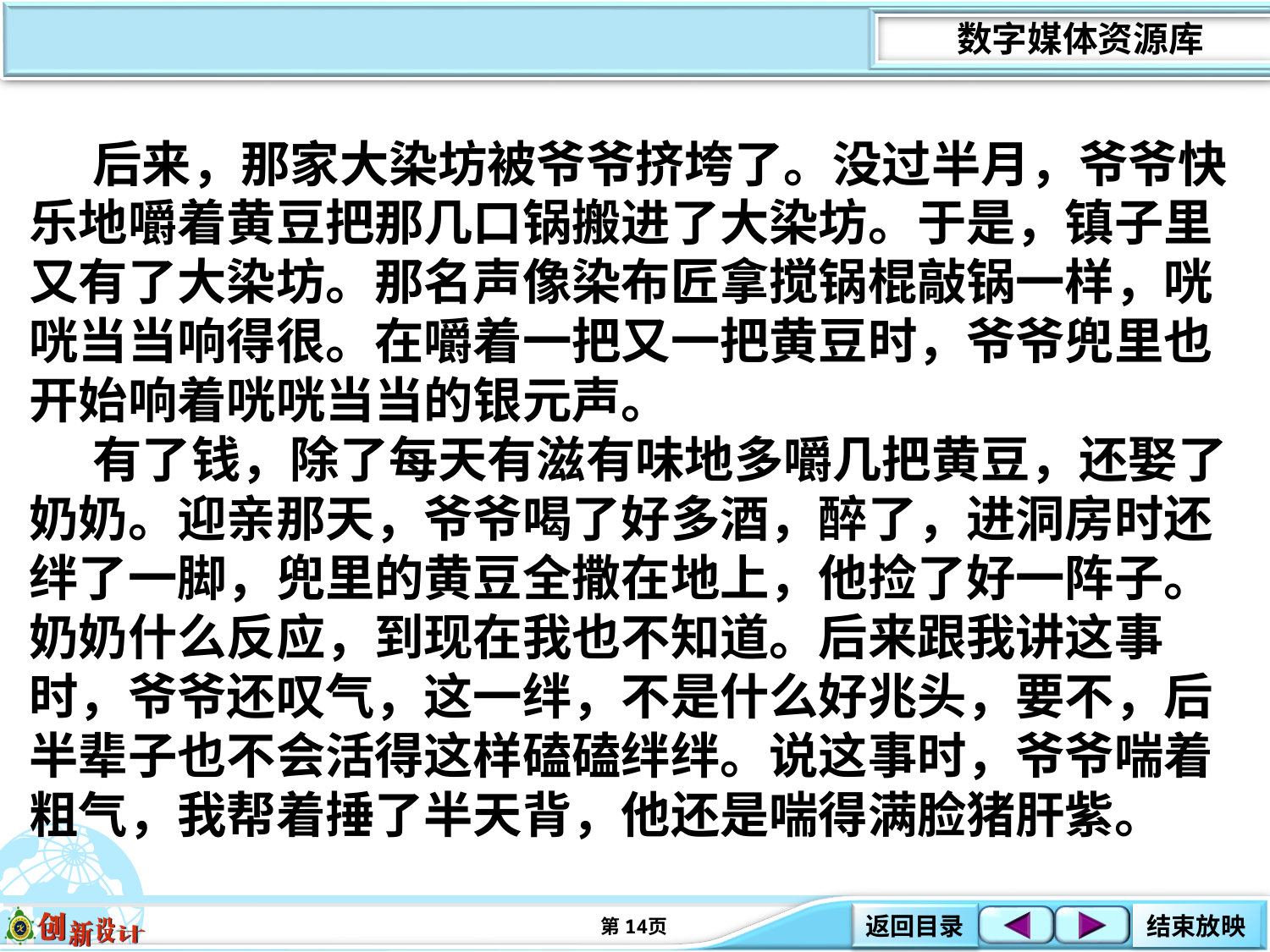

后来，那家大染坊被爷爷挤垮了。没过半月，爷爷快乐地嚼着黄豆把那几口锅搬进了大染坊。于是，镇子里又有了大染坊。那名声像染布匠拿搅锅棍敲锅一样，咣咣当当响得很。在嚼着一把又一把黄豆时，爷爷兜里也开始响着咣咣当当的银元声。
有了钱，除了每天有滋有味地多嚼几把黄豆，还娶了奶奶。迎亲那天，爷爷喝了好多酒，醉了，进洞房时还绊了一脚，兜里的黄豆全撒在地上，他捡了好一阵子。奶奶什么反应，到现在我也不知道。后来跟我讲这事时，爷爷还叹气，这一绊，不是什么好兆头，要不，后半辈子也不会活得这样磕磕绊绊。说这事时，爷爷喘着粗气，我帮着捶了半天背，他还是喘得满脸猪肝紫。